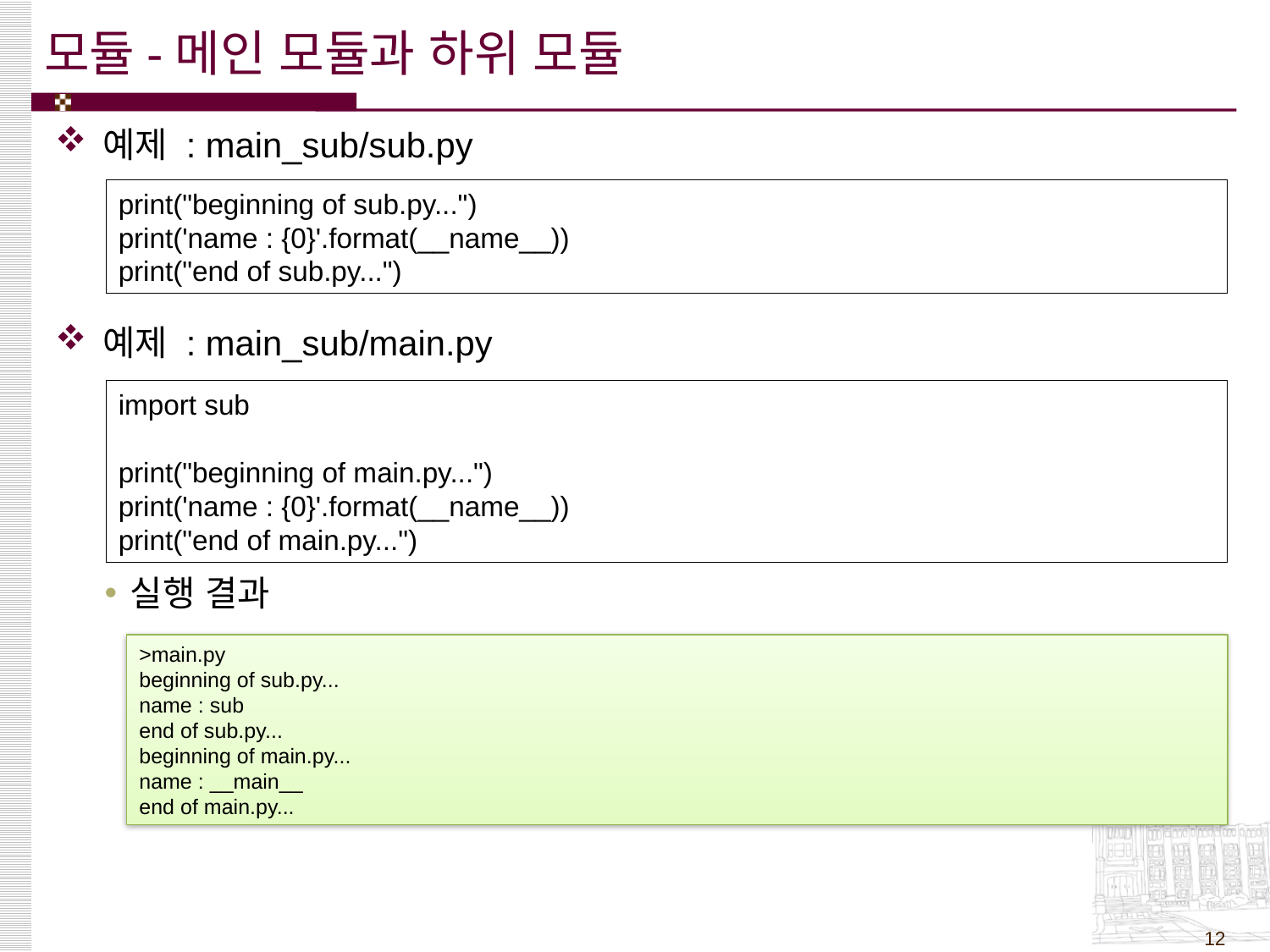

# 모듈-메인 모듈과 하위 모듈
예제 : main_sub/sub.py

예제 : main_sub/main.py

실행 결과

print("beginning of sub.py...")
print('name : {0}'.format(__name__))
print("end of sub.py...")
import sub

print("beginning of main.py...")
print('name : {0}'.format(__name__))
print("end of main.py...")
>main.py
beginning of sub.py...
name : sub
end of sub.py...
beginning of main.py...
name : __main__
end of main.py...